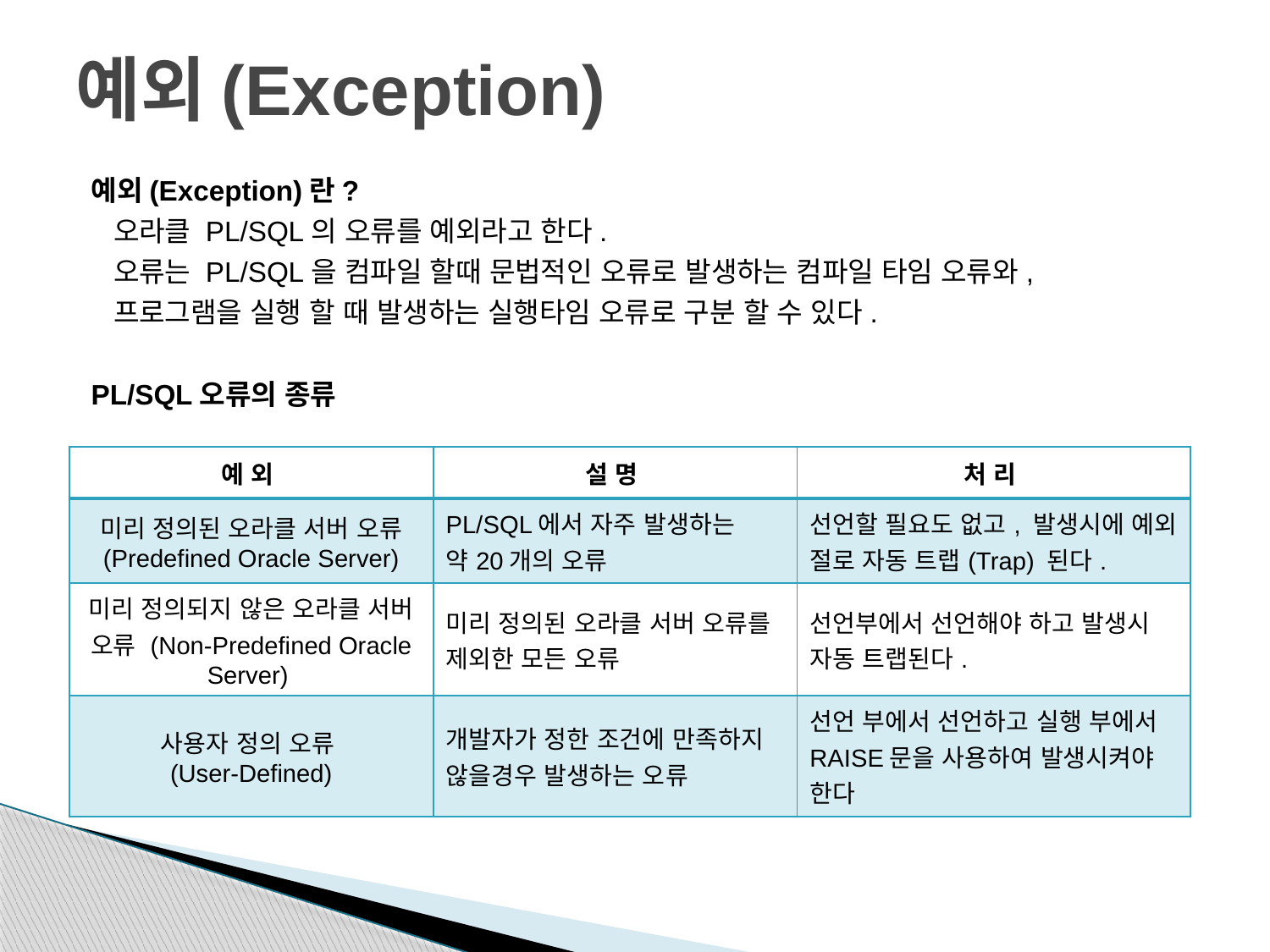

# 예외(Exception)
예외(Exception)란?
  오라클 PL/SQL의 오류를 예외라고 한다.
  오류는 PL/SQL을 컴파일 할때 문법적인 오류로 발생하는 컴파일 타임 오류와,
  프로그램을 실행 할 때 발생하는 실행타임 오류로 구분 할 수 있다.

PL/SQL오류의 종류
| 예 외 | 설 명 | 처 리 |
| --- | --- | --- |
| 미리 정의된 오라클 서버 오류 (Predefined Oracle Server) | PL/SQL에서 자주 발생하는 약20개의 오류 | 선언할 필요도 없고, 발생시에 예외 절로 자동 트랩(Trap) 된다. |
| 미리 정의되지 않은 오라클 서버 오류 (Non-Predefined Oracle Server) | 미리 정의된 오라클 서버 오류를 제외한 모든 오류 | 선언부에서 선언해야 하고 발생시 자동 트랩된다. |
| 사용자 정의 오류 (User-Defined) | 개발자가 정한 조건에 만족하지 않을경우 발생하는 오류 | 선언 부에서 선언하고 실행 부에서 RAISE문을 사용하여 발생시켜야 한다 |